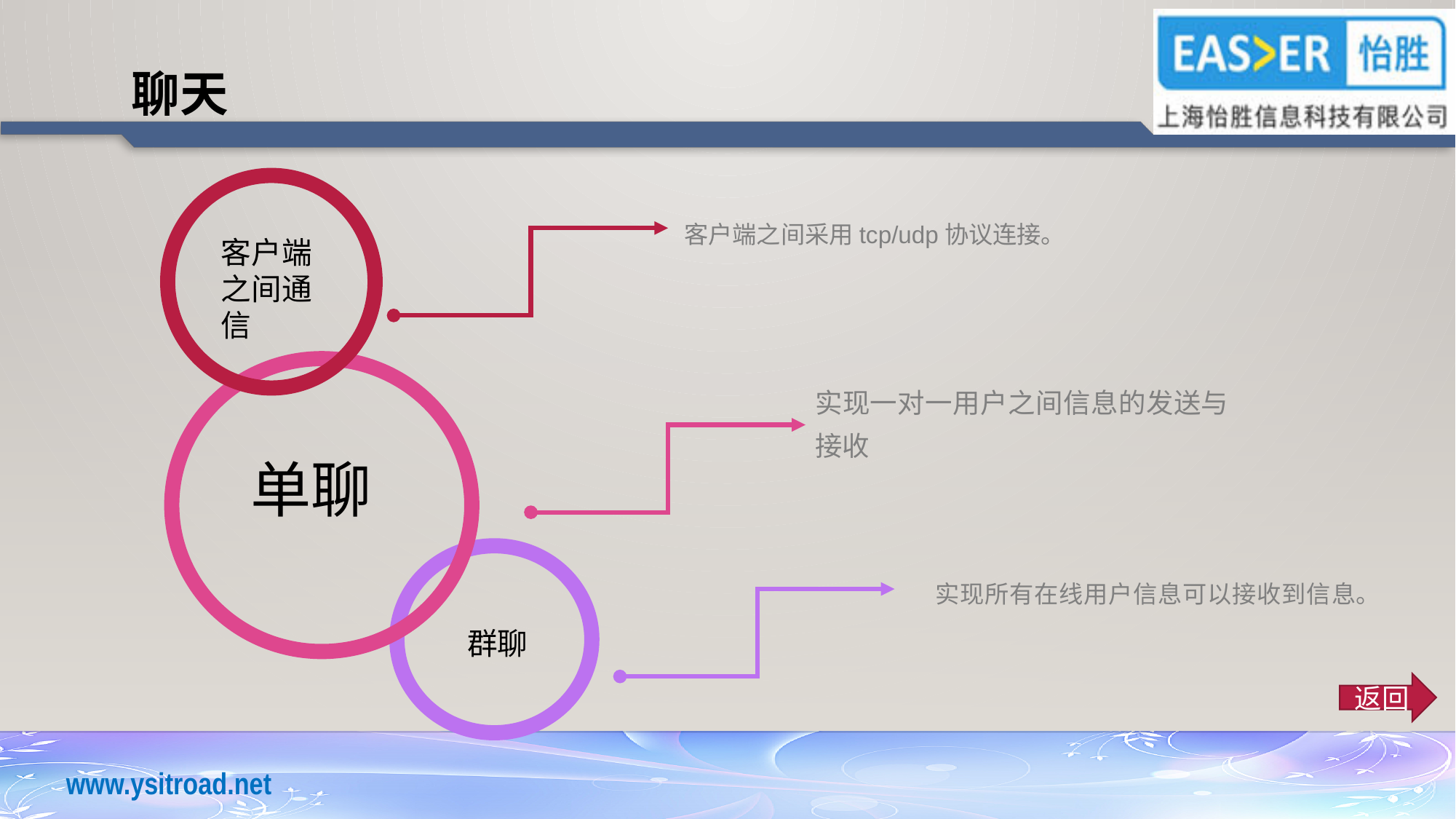

聊天
客户端之间采用tcp/udp协议连接。

客户端之间通信
实现一对一用户之间信息的发送与接收

单聊
实现所有在线用户信息可以接收到信息。

群聊
返回